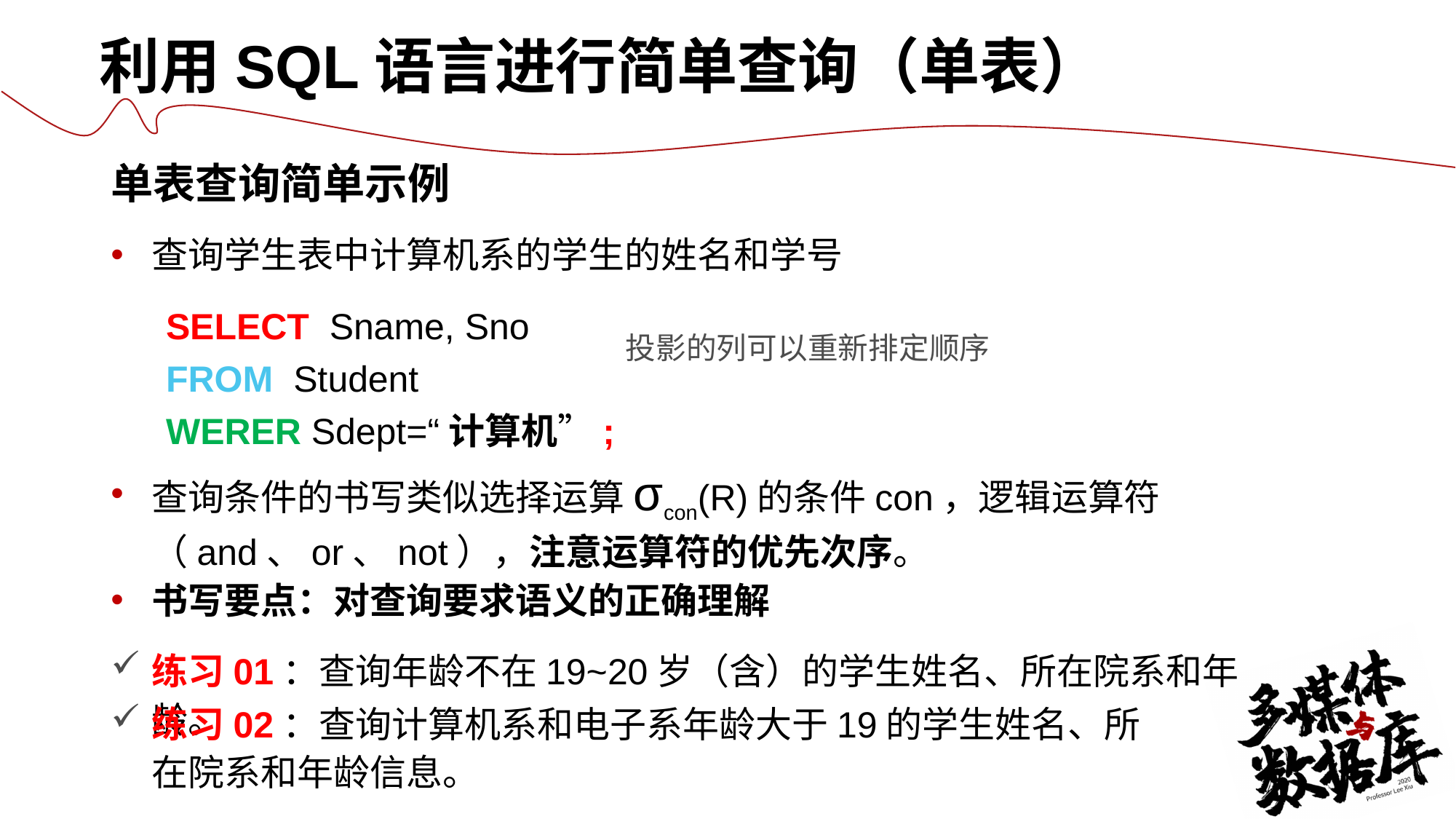

利用SQL语言进行简单查询（单表）
单表查询简单示例
查询学生表中计算机系的学生的姓名和学号
SELECT  Sname, Sno
FROM  Student
WERER Sdept=“计算机”;

投影的列可以重新排定顺序
查询条件的书写类似选择运算σcon(R)的条件con，逻辑运算符（and、or、not），注意运算符的优先次序。
书写要点：对查询要求语义的正确理解
练习01：查询年龄不在19~20岁（含）的学生姓名、所在院系和年龄。
练习02：查询计算机系和电子系年龄大于19的学生姓名、所在院系和年龄信息。